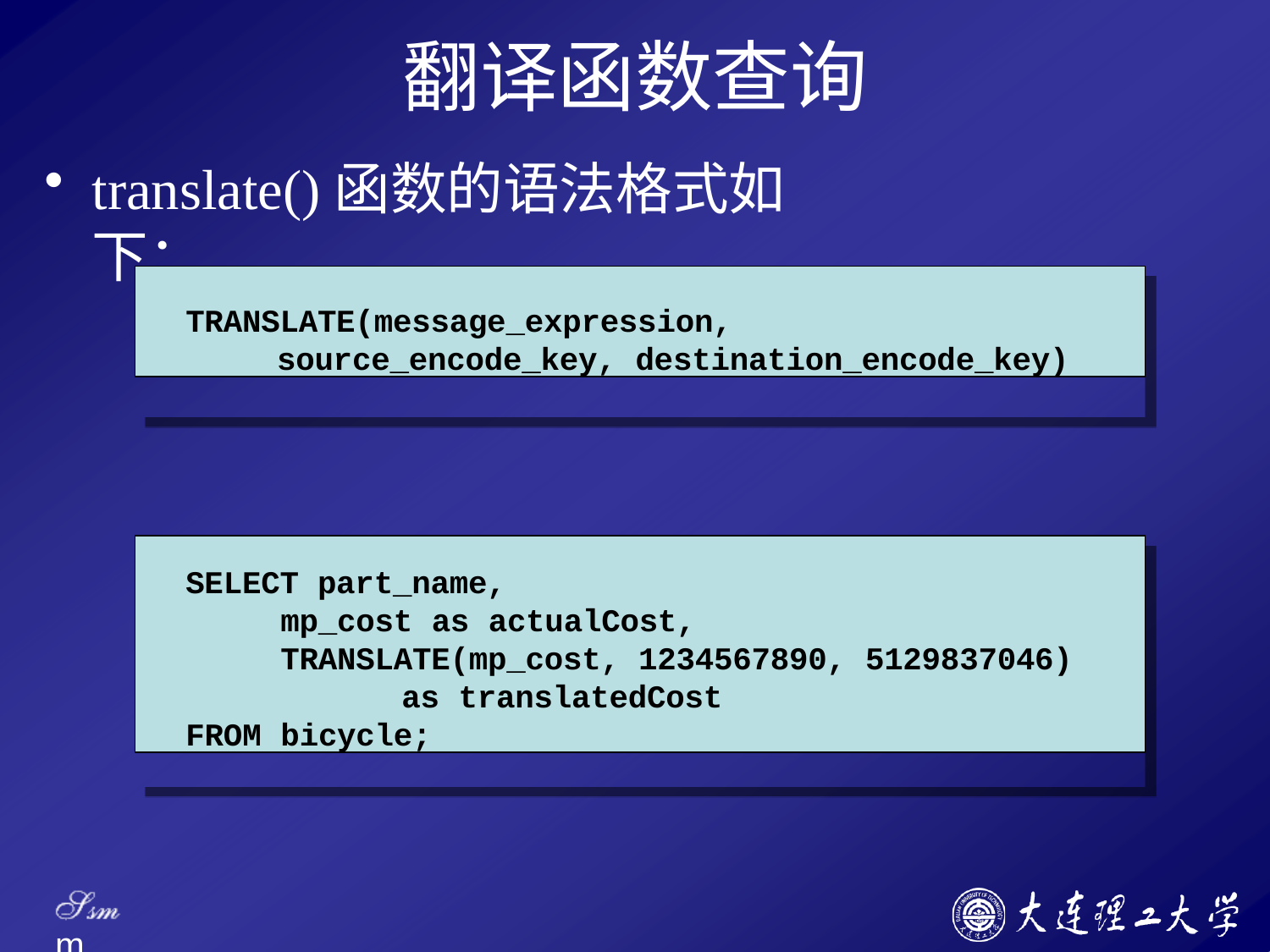

# 翻译函数查询
translate()函数的语法格式如下：

TRANSLATE(message_expression,
source_encode_key, destination_encode_key)

SELECT part_name,
mp_cost as actualCost,
TRANSLATE(mp_cost, 1234567890, 5129837046)
as translatedCost
FROM bicycle;

Ssm